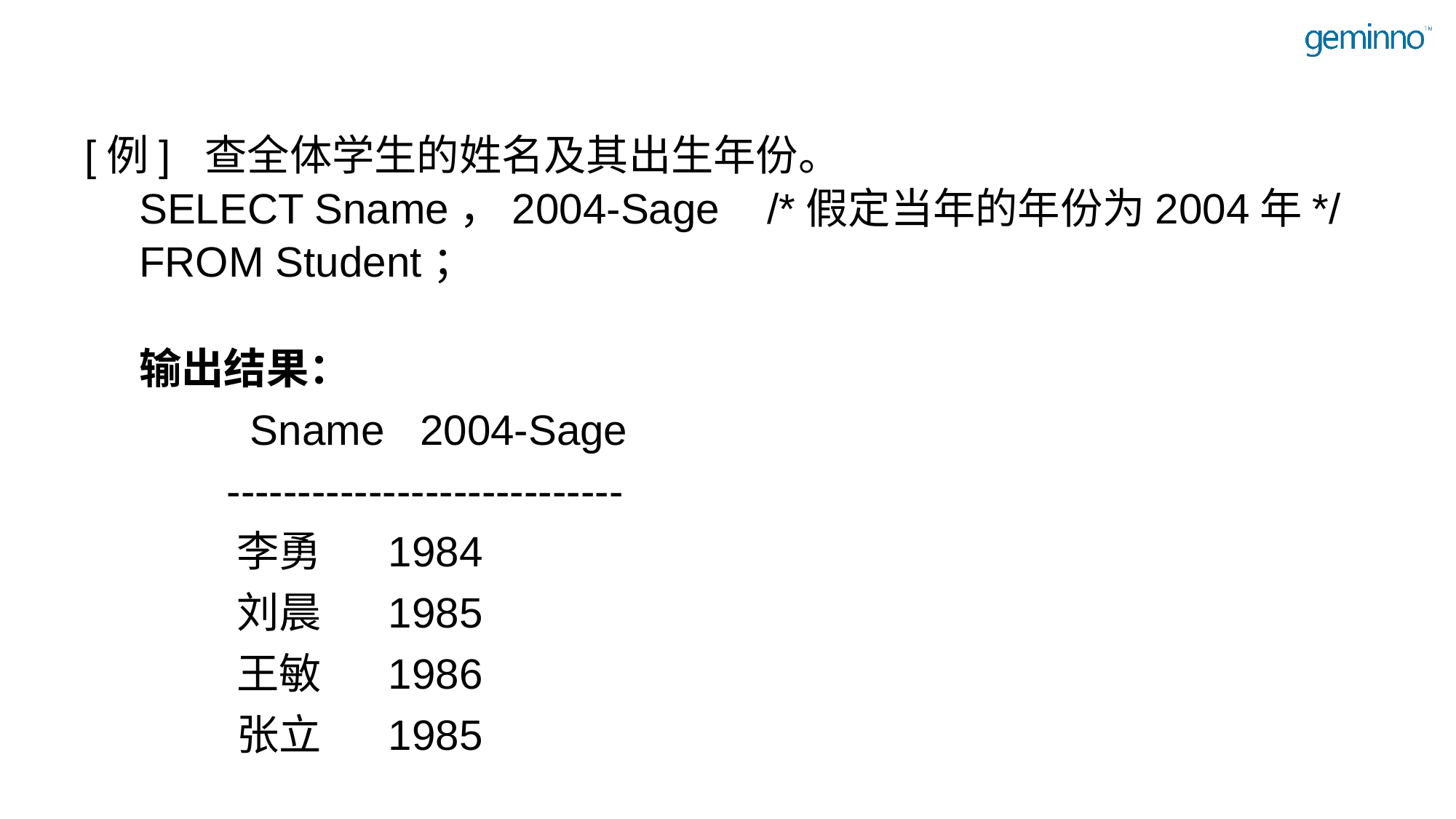

#
[例]  查全体学生的姓名及其出生年份。
SELECT Sname，2004-Sage    /*假定当年的年份为2004年*/
FROM Student；

输出结果：
              Sname   2004-Sage
            ----------------------------
               李勇      1984
               刘晨      1985
               王敏      1986
               张立      1985